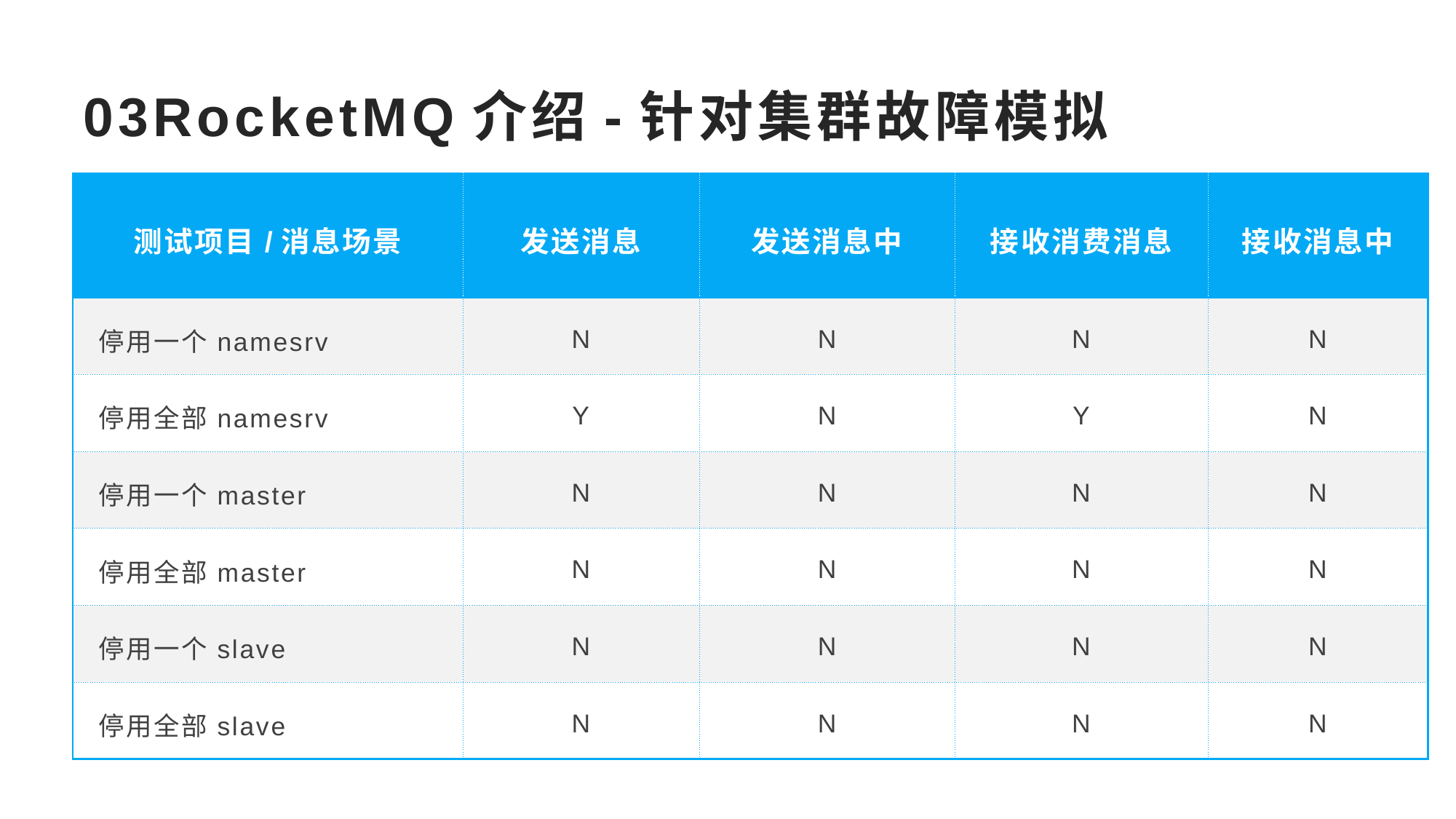

# 03RocketMQ介绍-针对集群故障模拟
| 测试项目/消息场景 | 发送消息 | 发送消息中 | 接收消费消息 | 接收消息中 |
| --- | --- | --- | --- | --- |
| 停用一个namesrv | N | N | N | N |
| 停用全部namesrv | Y | N | Y | N |
| 停用一个master | N | N | N | N |
| 停用全部master | N | N | N | N |
| 停用一个slave | N | N | N | N |
| 停用全部slave | N | N | N | N |